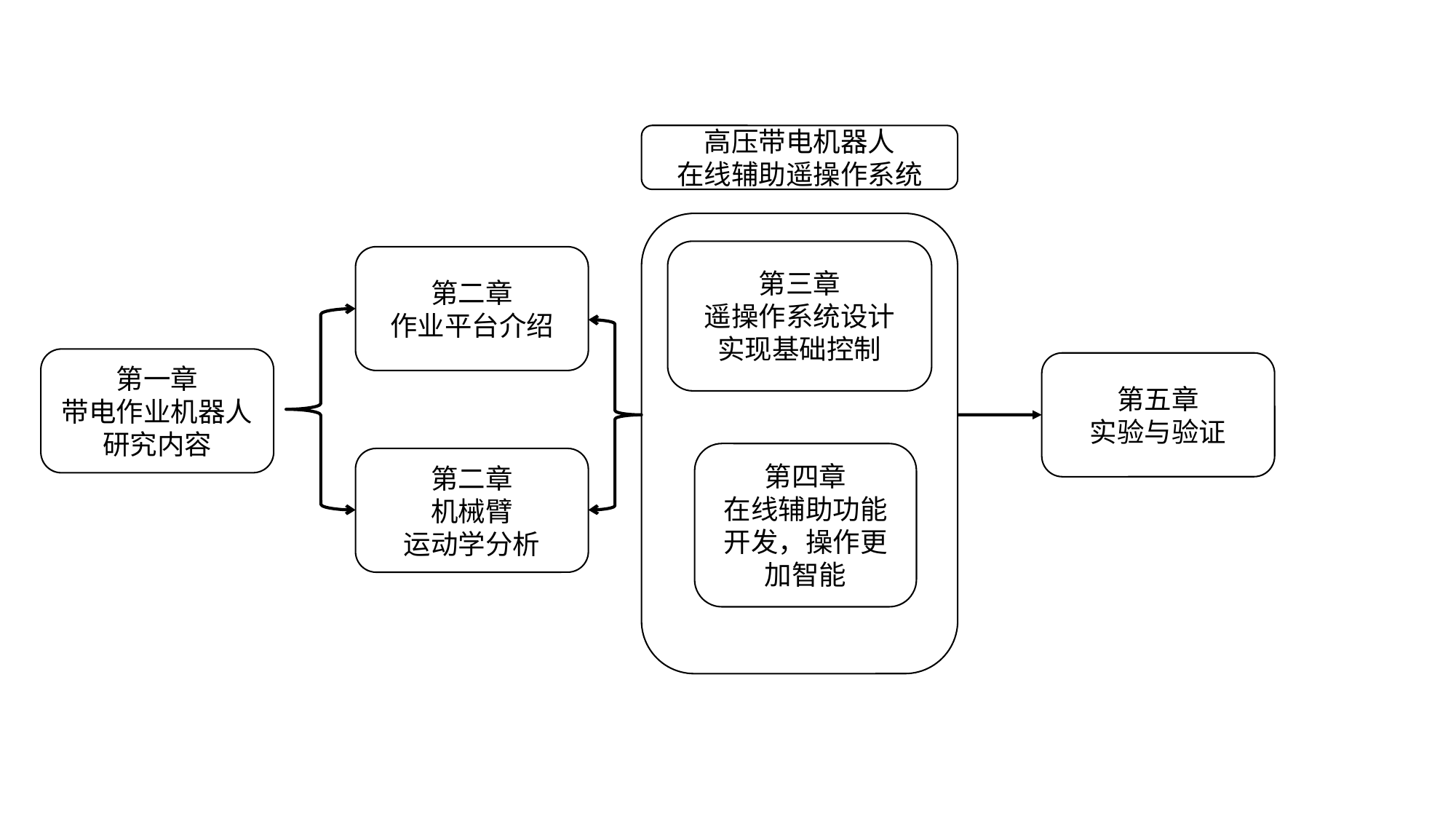

高压带电机器人
在线辅助遥操作系统

第三章
遥操作系统设计
实现基础控制
第二章
作业平台介绍

第一章
带电作业机器人研究内容
第五章
实验与验证
第四章
在线辅助功能开发，操作更加智能
第二章
机械臂
运动学分析